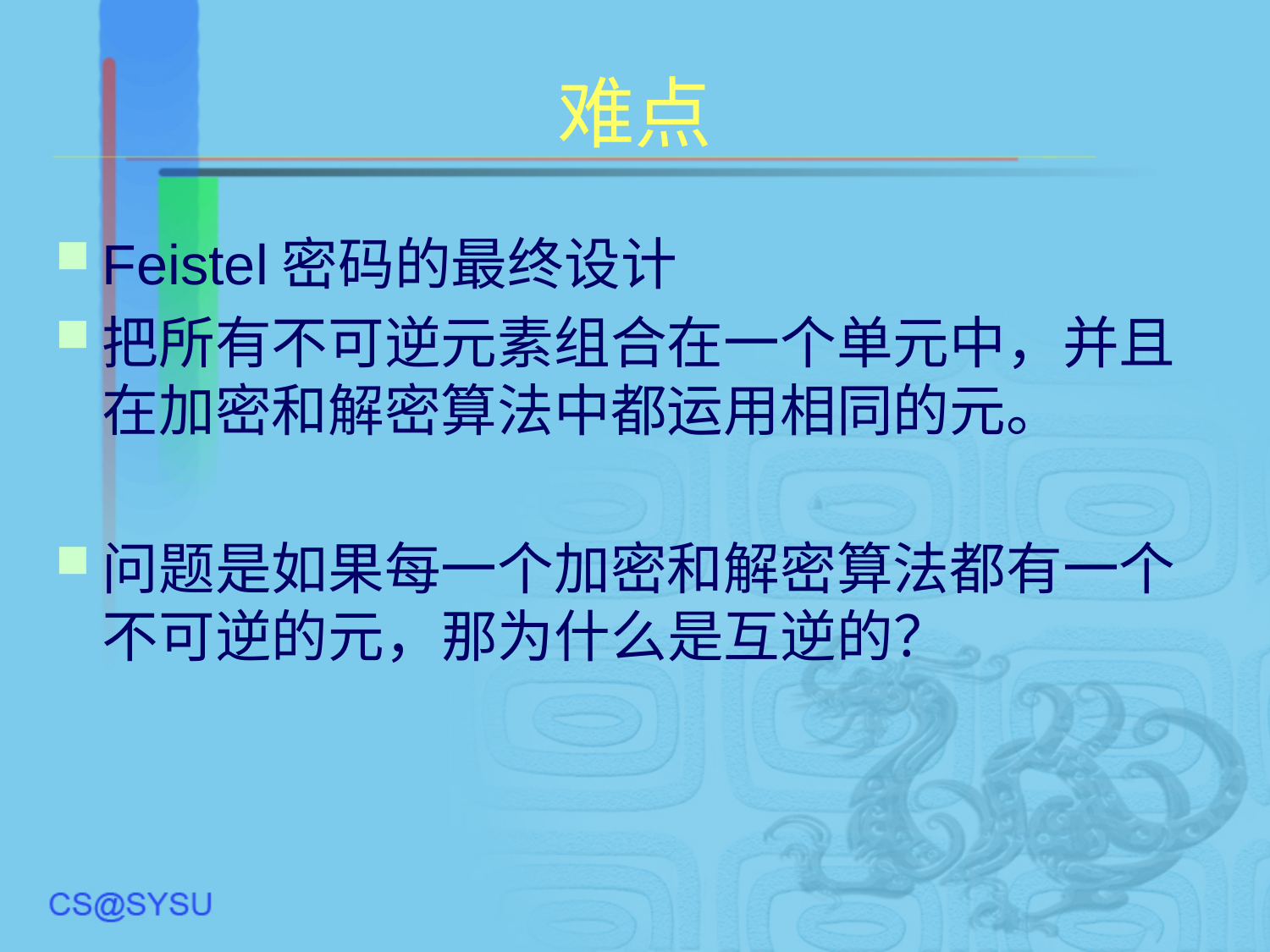

# 难点
Feistel密码的最终设计
把所有不可逆元素组合在一个单元中，并且在加密和解密算法中都运用相同的元。

问题是如果每一个加密和解密算法都有一个不可逆的元，那为什么是互逆的？